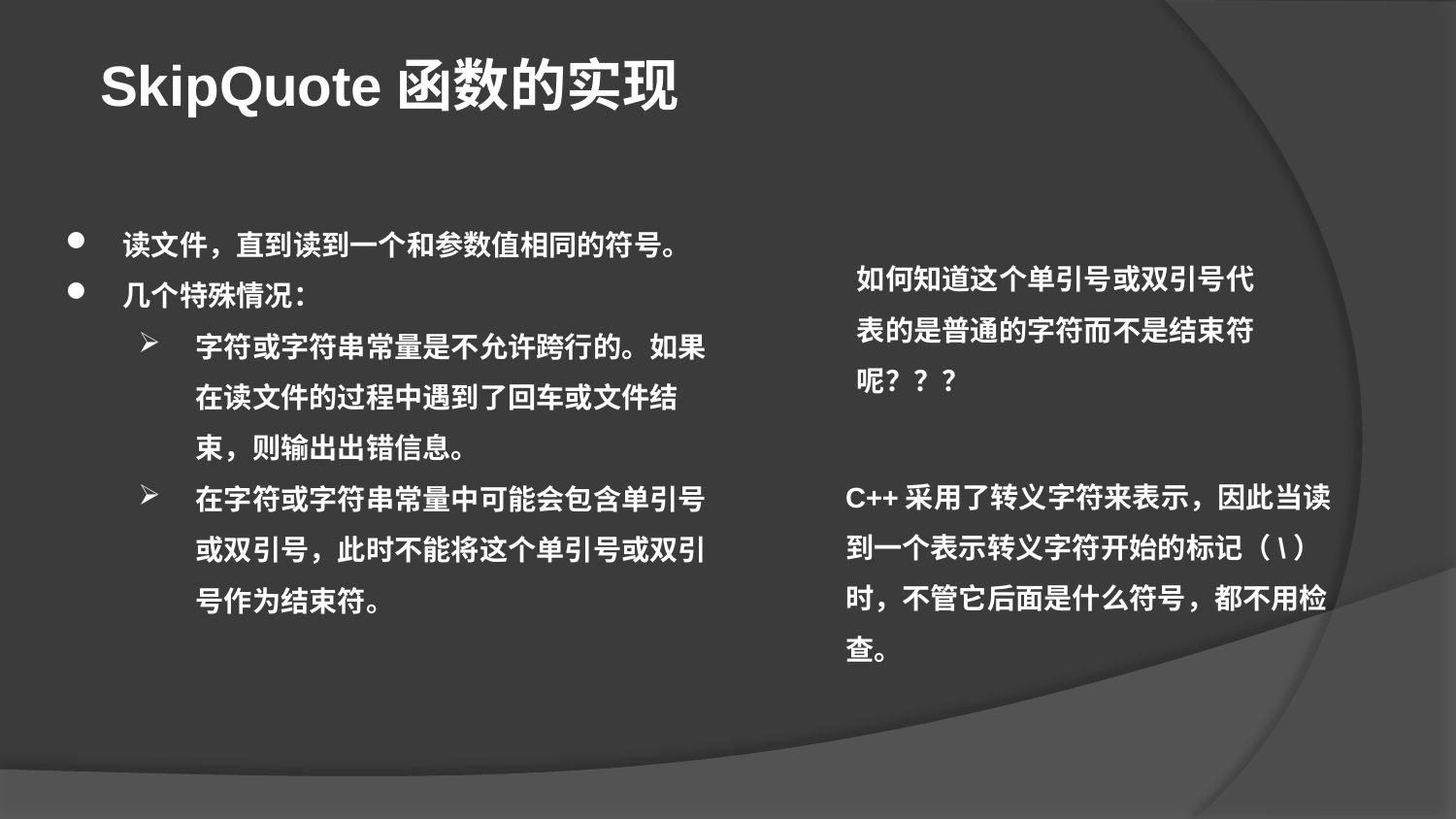

SkipQuote函数的实现
读文件，直到读到一个和参数值相同的符号。
几个特殊情况：
字符或字符串常量是不允许跨行的。如果在读文件的过程中遇到了回车或文件结束，则输出出错信息。
在字符或字符串常量中可能会包含单引号或双引号，此时不能将这个单引号或双引号作为结束符。
如何知道这个单引号或双引号代表的是普通的字符而不是结束符呢？？？
C++采用了转义字符来表示，因此当读到一个表示转义字符开始的标记（\）时，不管它后面是什么符号，都不用检查。